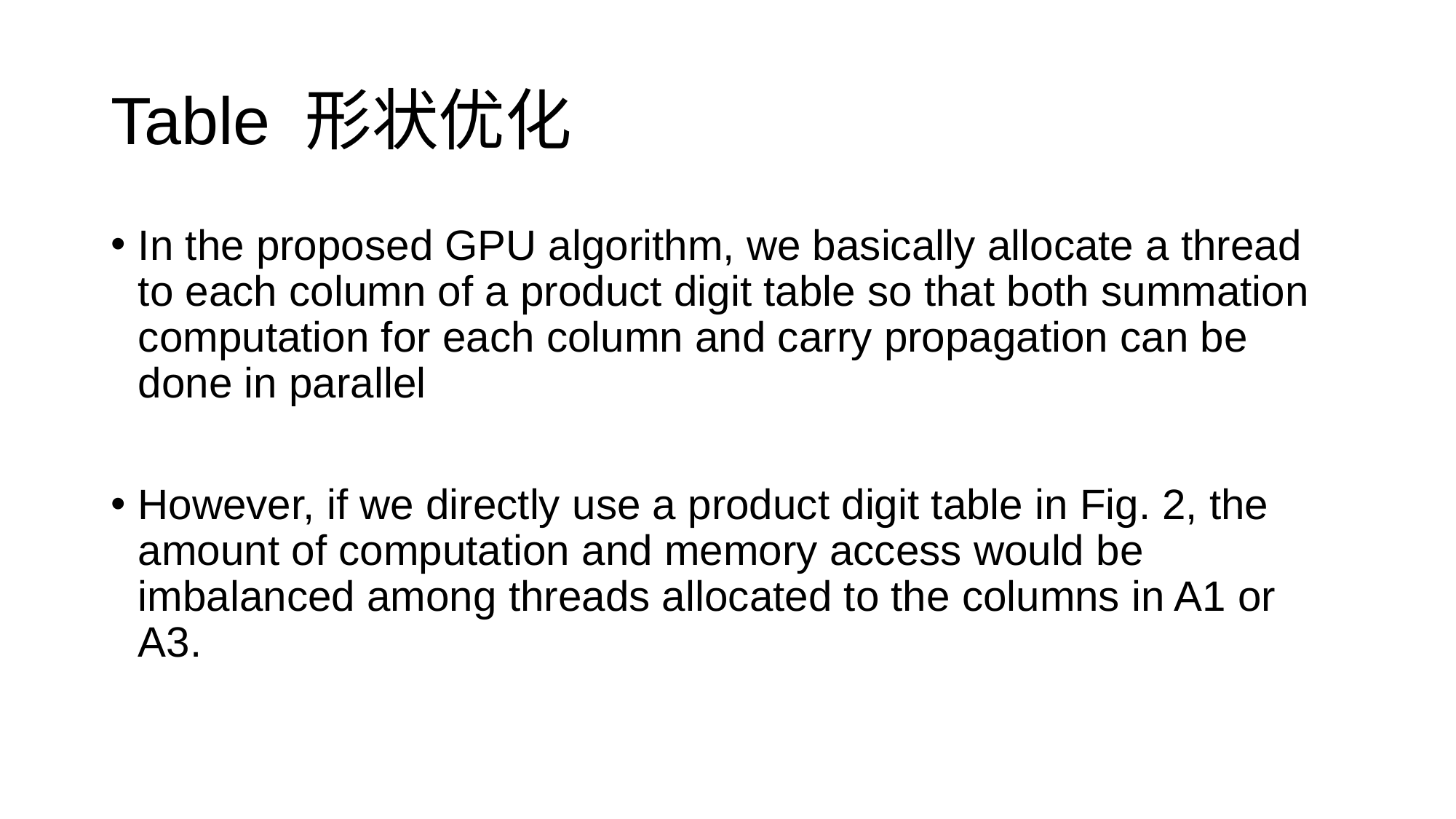

# Table 形状优化
In the proposed GPU algorithm, we basically allocate a thread to each column of a product digit table so that both summation computation for each column and carry propagation can be done in parallel

However, if we directly use a product digit table in Fig. 2, the amount of computation and memory access would be imbalanced among threads allocated to the columns in A1 or A3.